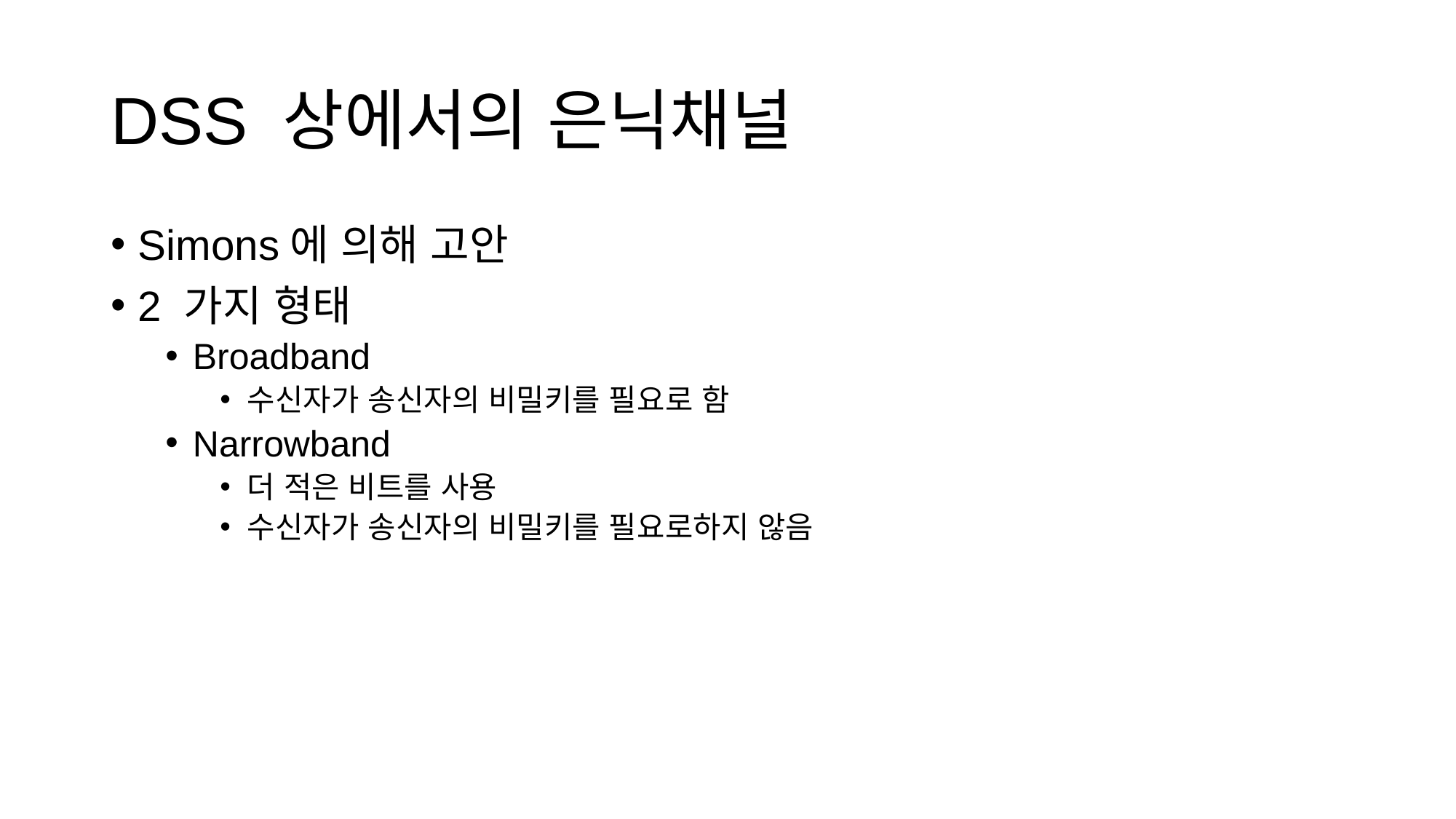

# DSS 상에서의 은닉채널
Simons에 의해 고안
2 가지 형태
Broadband
수신자가 송신자의 비밀키를 필요로 함
Narrowband
더 적은 비트를 사용
수신자가 송신자의 비밀키를 필요로하지 않음